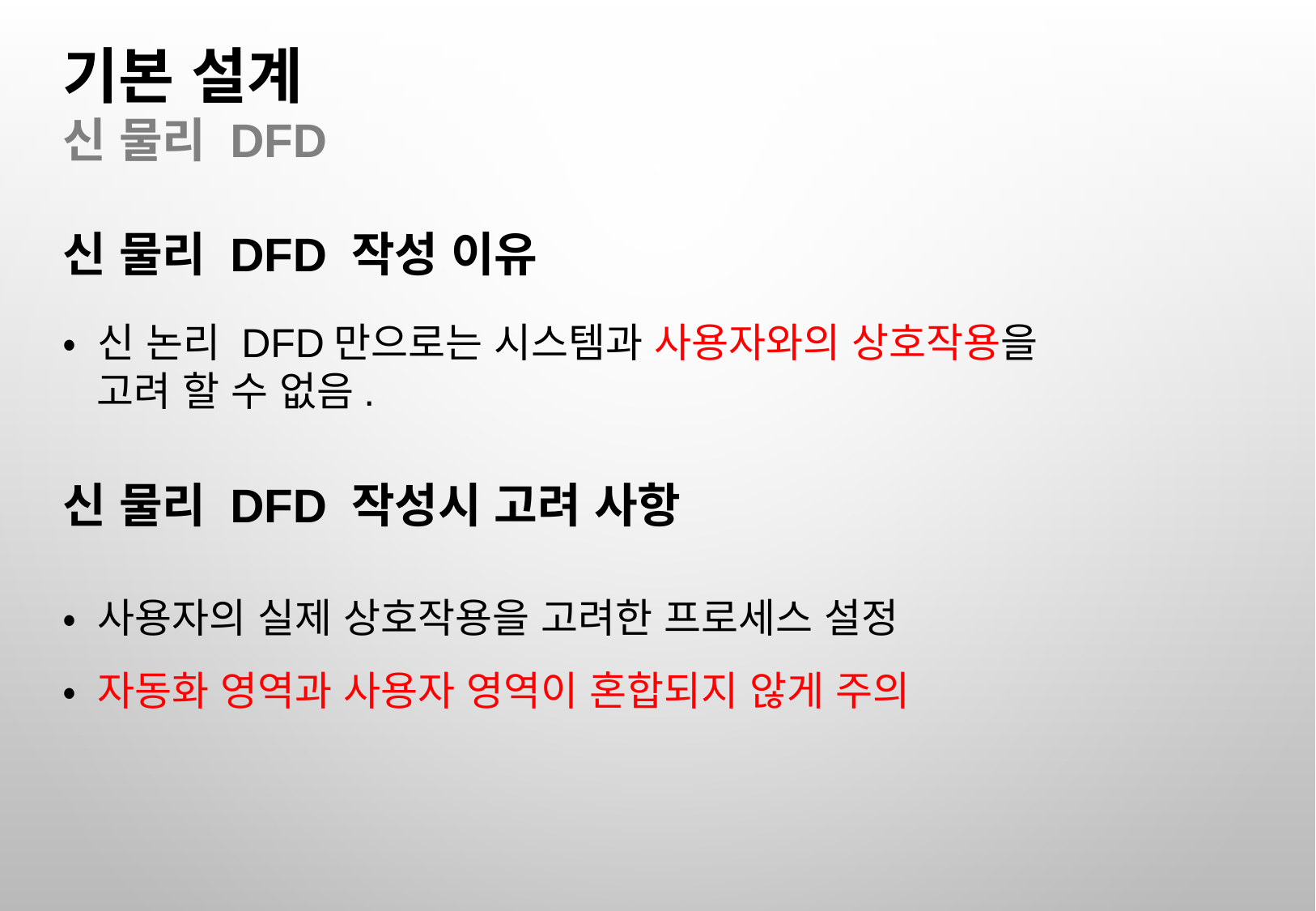

기본 설계
신 물리 DFD
신 물리 DFD 작성 이유

• 신 논리 DFD만으로는 시스템과 사용자와의 상호작용을
   고려 할 수 없음.
신 물리 DFD 작성시 고려 사항

• 사용자의 실제 상호작용을 고려한 프로세스 설정
• 자동화 영역과 사용자 영역이 혼합되지 않게 주의
5